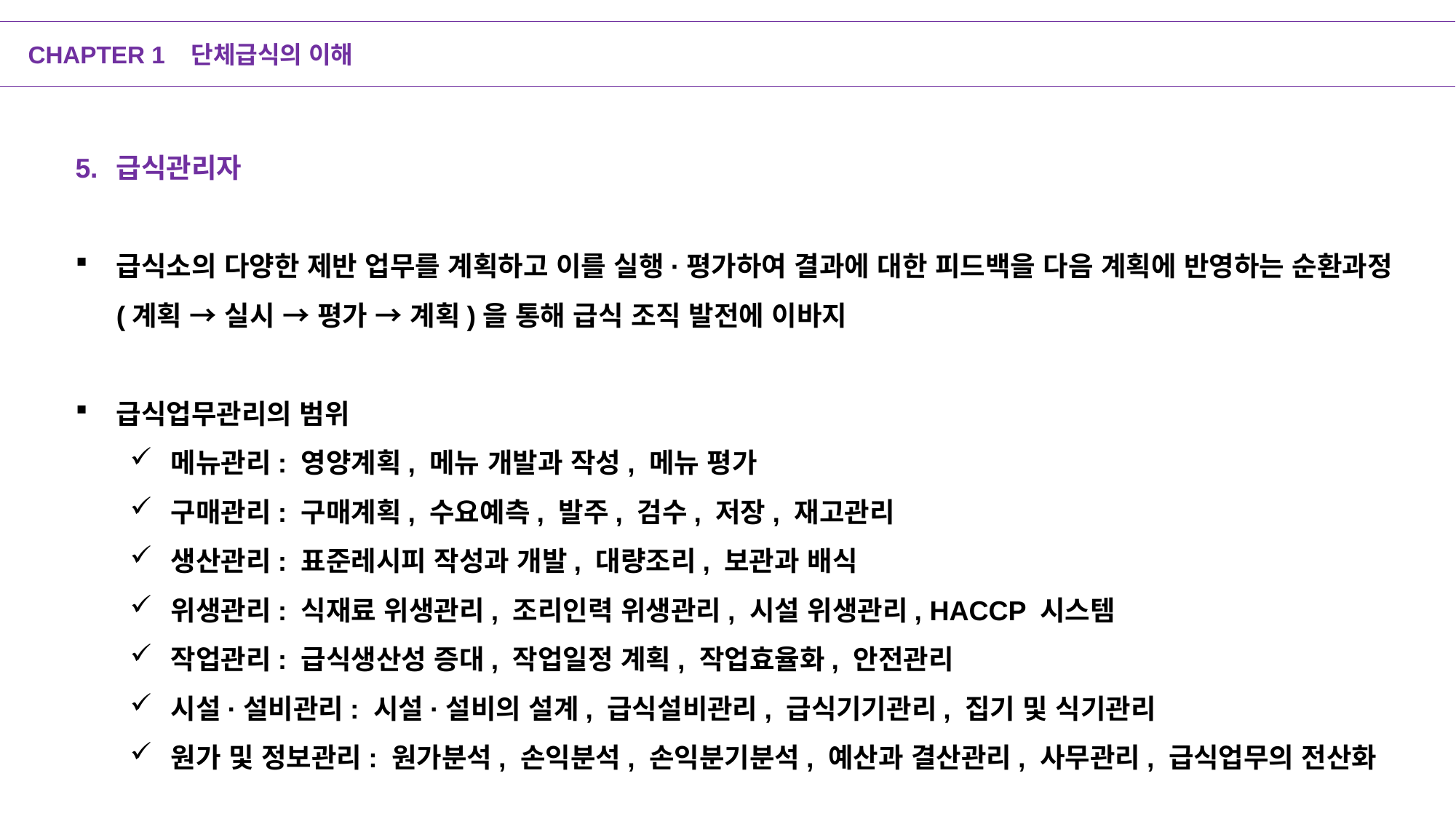

CHAPTER 1   단체급식의 이해
5.	급식관리자

급식소의 다양한 제반 업무를 계획하고 이를 실행·평가하여 결과에 대한 피드백을 다음 계획에 반영하는 순환과정(계획 → 실시 → 평가 → 계획)을 통해 급식 조직 발전에 이바지

급식업무관리의 범위
메뉴관리: 영양계획, 메뉴 개발과 작성, 메뉴 평가
구매관리: 구매계획, 수요예측, 발주, 검수, 저장, 재고관리
생산관리: 표준레시피 작성과 개발, 대량조리, 보관과 배식
위생관리: 식재료 위생관리, 조리인력 위생관리, 시설 위생관리, HACCP 시스템
작업관리: 급식생산성 증대, 작업일정 계획, 작업효율화, 안전관리
시설·설비관리: 시설·설비의 설계, 급식설비관리, 급식기기관리, 집기 및 식기관리
원가 및 정보관리: 원가분석, 손익분석, 손익분기분석, 예산과 결산관리, 사무관리, 급식업무의 전산화